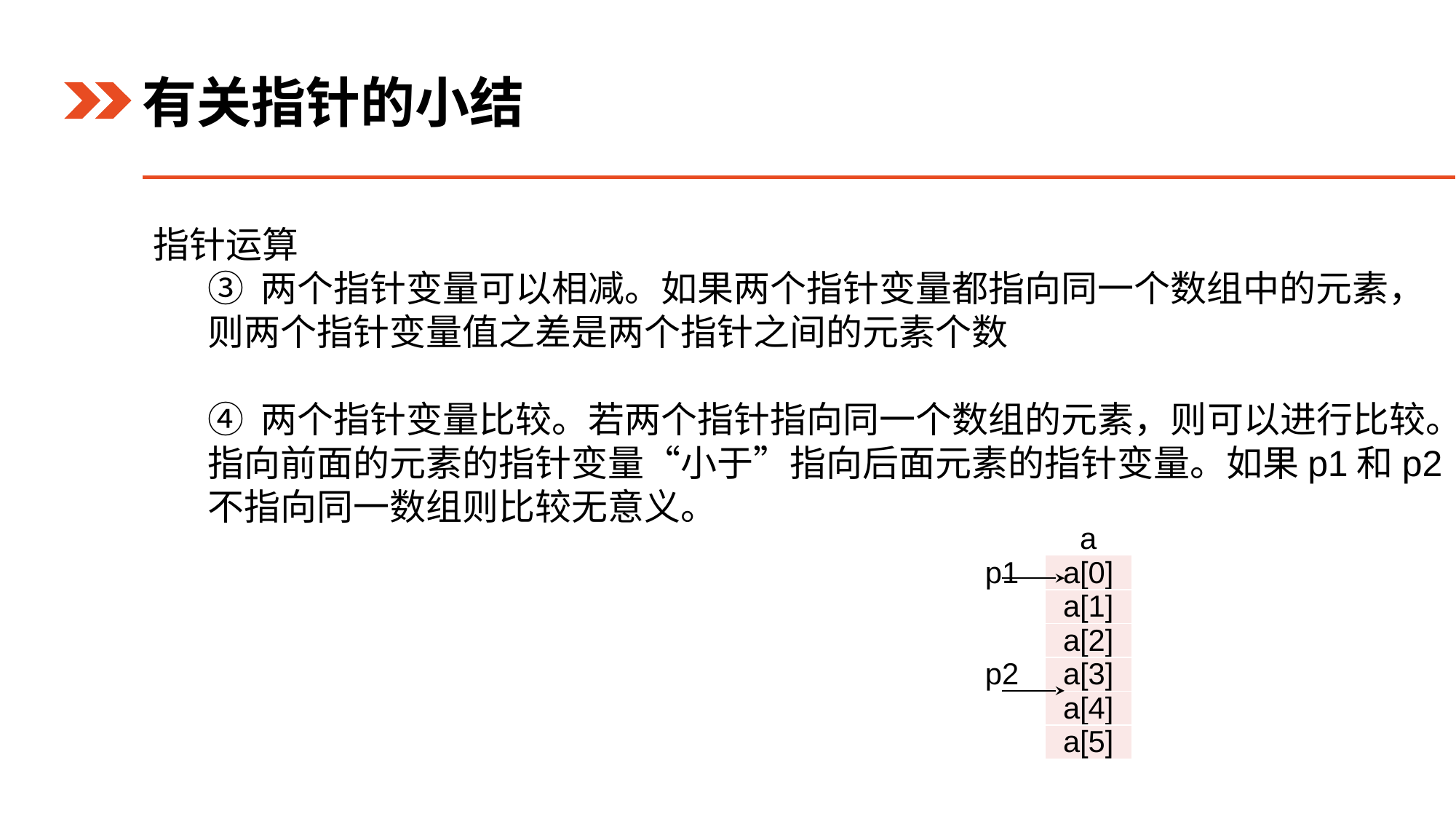

有关指针的小结

指针运算
③ 两个指针变量可以相减。如果两个指针变量都指向同一个数组中的元素，则两个指针变量值之差是两个指针之间的元素个数

④ 两个指针变量比较。若两个指针指向同一个数组的元素，则可以进行比较。指向前面的元素的指针变量“小于”指向后面元素的指针变量。如果p1和p2不指向同一数组则比较无意义。
|  | a |
| --- | --- |
| p1 | a[0] |
|  | a[1] |
|  | a[2] |
| p2 | a[3] |
|  | a[4] |
|  | a[5] |